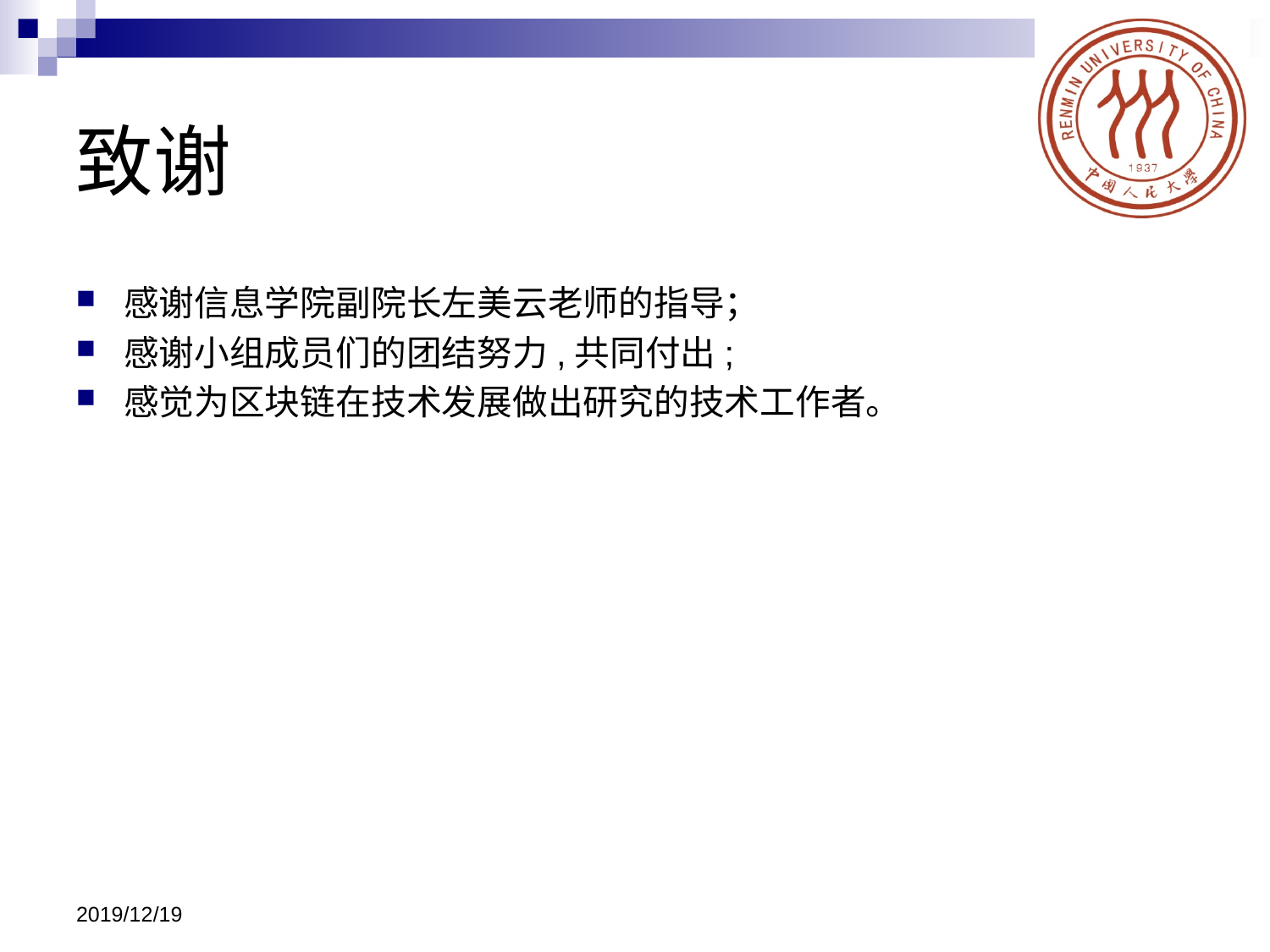

# 致谢
感谢信息学院副院长左美云老师的指导；
感谢小组成员们的团结努力,共同付出;
感觉为区块链在技术发展做出研究的技术工作者。
2019/12/19